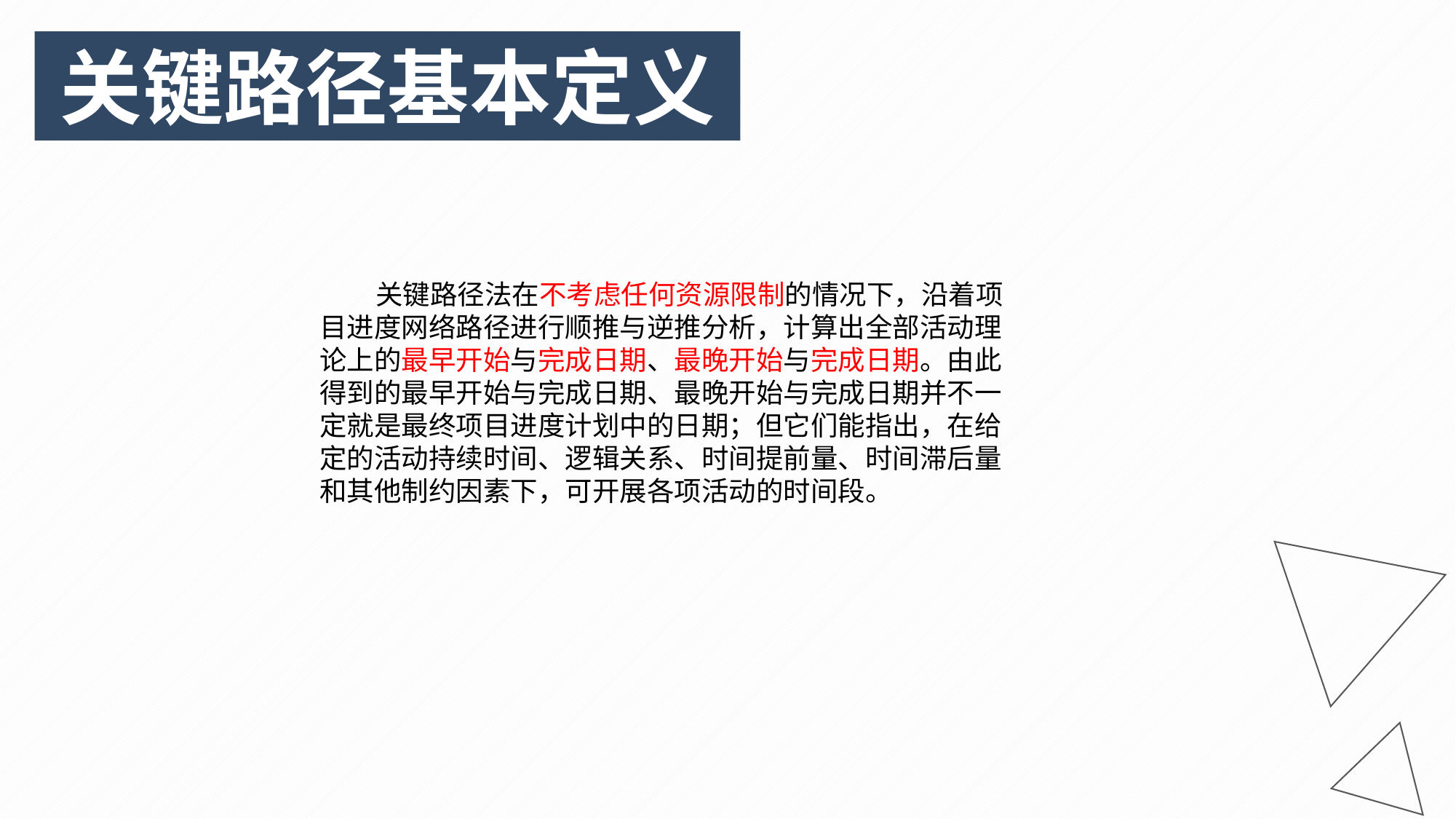

关键路径基本定义

        关键路径法在不考虑任何资源限制的情况下，沿着项目进度网络路径进行顺推与逆推分析，计算出全部活动理论上的最早开始与完成日期、最晚开始与完成日期。由此得到的最早开始与完成日期、最晚开始与完成日期并不一定就是最终项目进度计划中的日期；但它们能指出，在给定的活动持续时间、逻辑关系、时间提前量、时间滞后量和其他制约因素下，可开展各项活动的时间段。